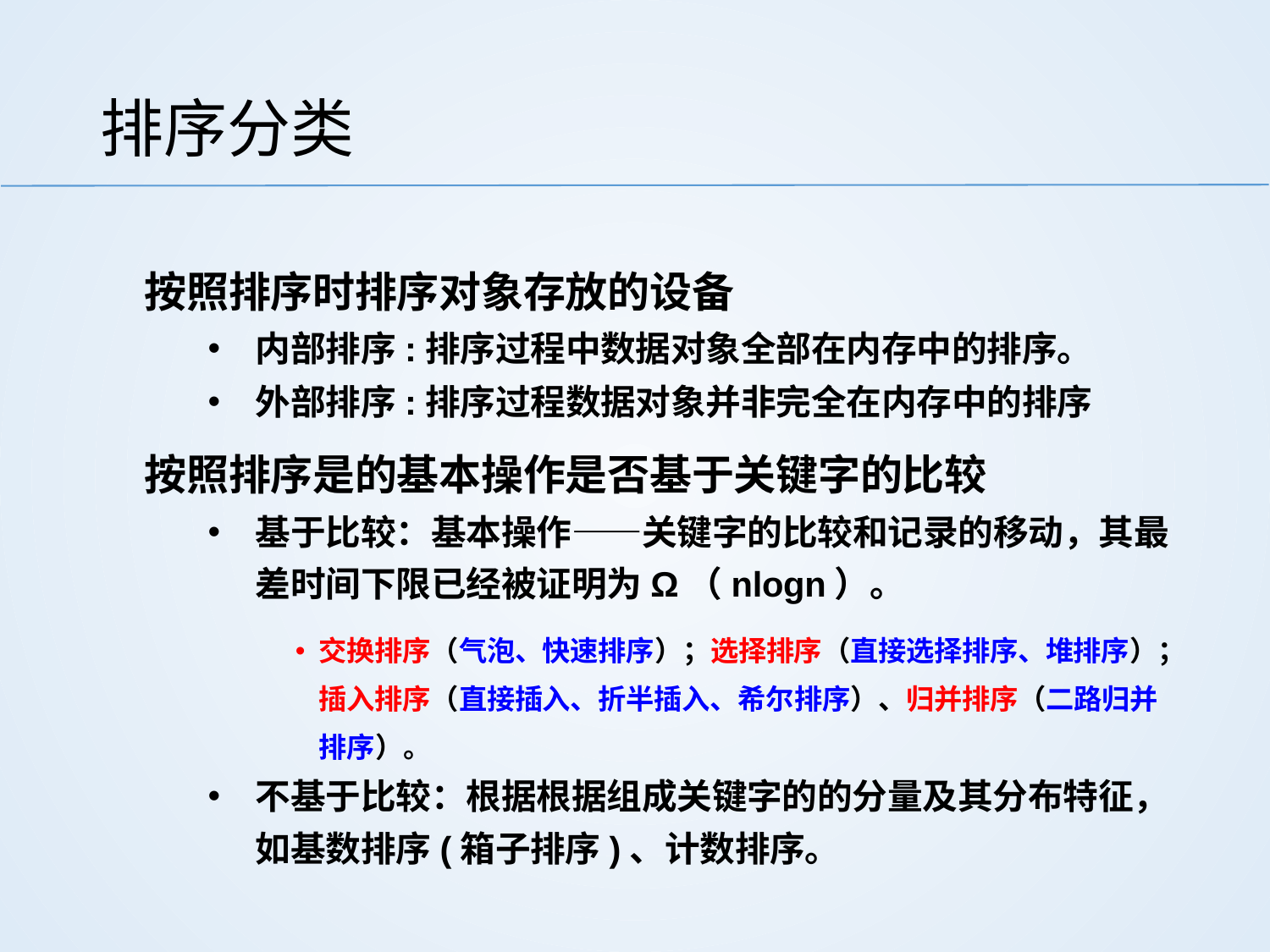

# 排序分类
按照排序时排序对象存放的设备
内部排序:排序过程中数据对象全部在内存中的排序。
外部排序:排序过程数据对象并非完全在内存中的排序
按照排序是的基本操作是否基于关键字的比较
基于比较：基本操作——关键字的比较和记录的移动，其最差时间下限已经被证明为Ω（nlogn）。
交换排序（气泡、快速排序）；选择排序（直接选择排序、堆排序）；插入排序（直接插入、折半插入、希尔排序）、归并排序（二路归并排序）。
不基于比较：根据根据组成关键字的的分量及其分布特征，如基数排序(箱子排序)、计数排序。